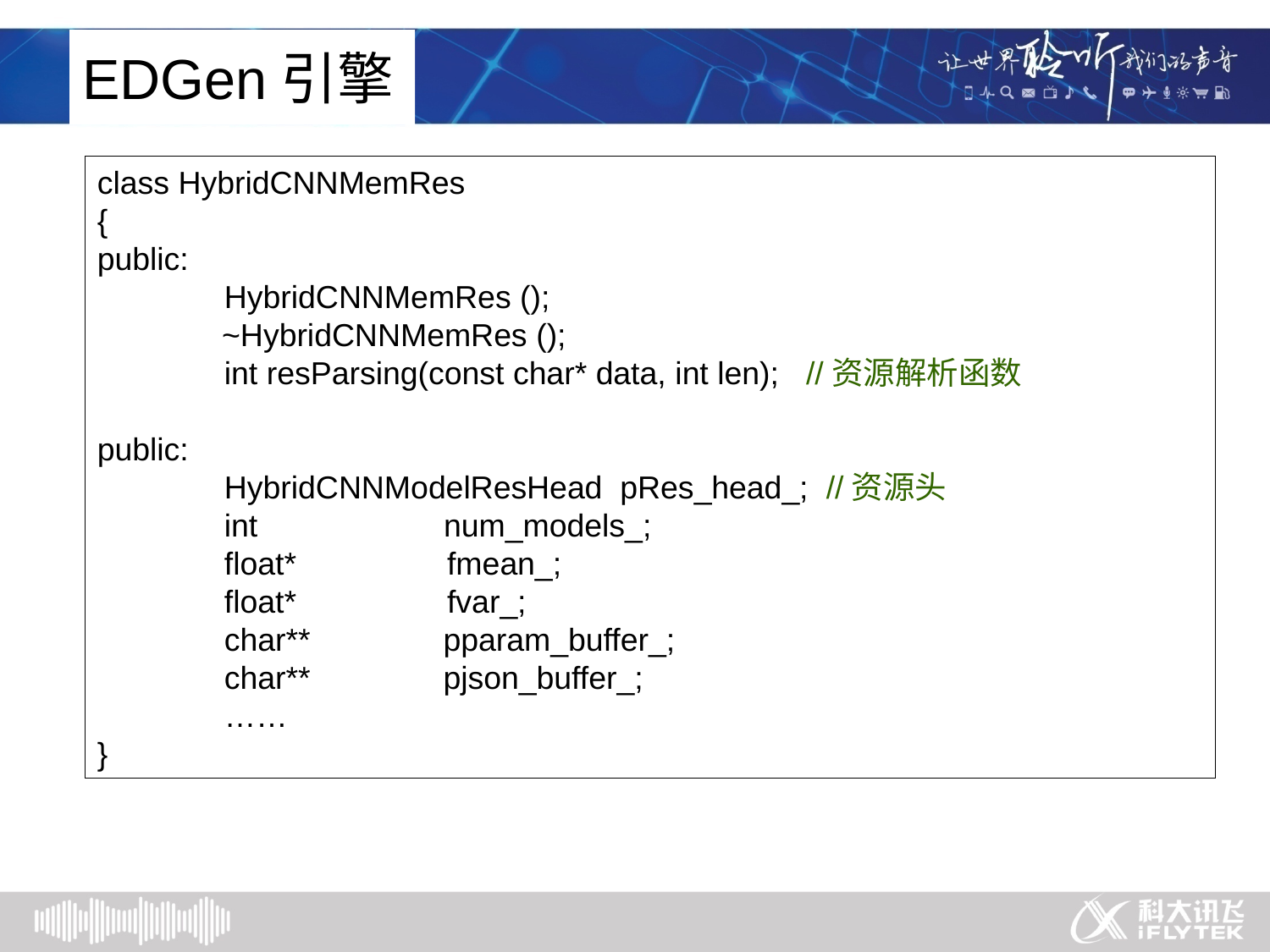

EDGen引擎
class HybridCNNMemRes
{
public:
	HybridCNNMemRes ();
              ~HybridCNNMemRes ();
	int resParsing(const char* data, int len);   //资源解析函数

public:
	HybridCNNModelResHead  pRes_head_;  //资源头
	int                     num_models_;
	float*                 fmean_;
 	float*                 fvar_;
	char**               pparam_buffer_;
	char**               pjson_buffer_;
	……
}